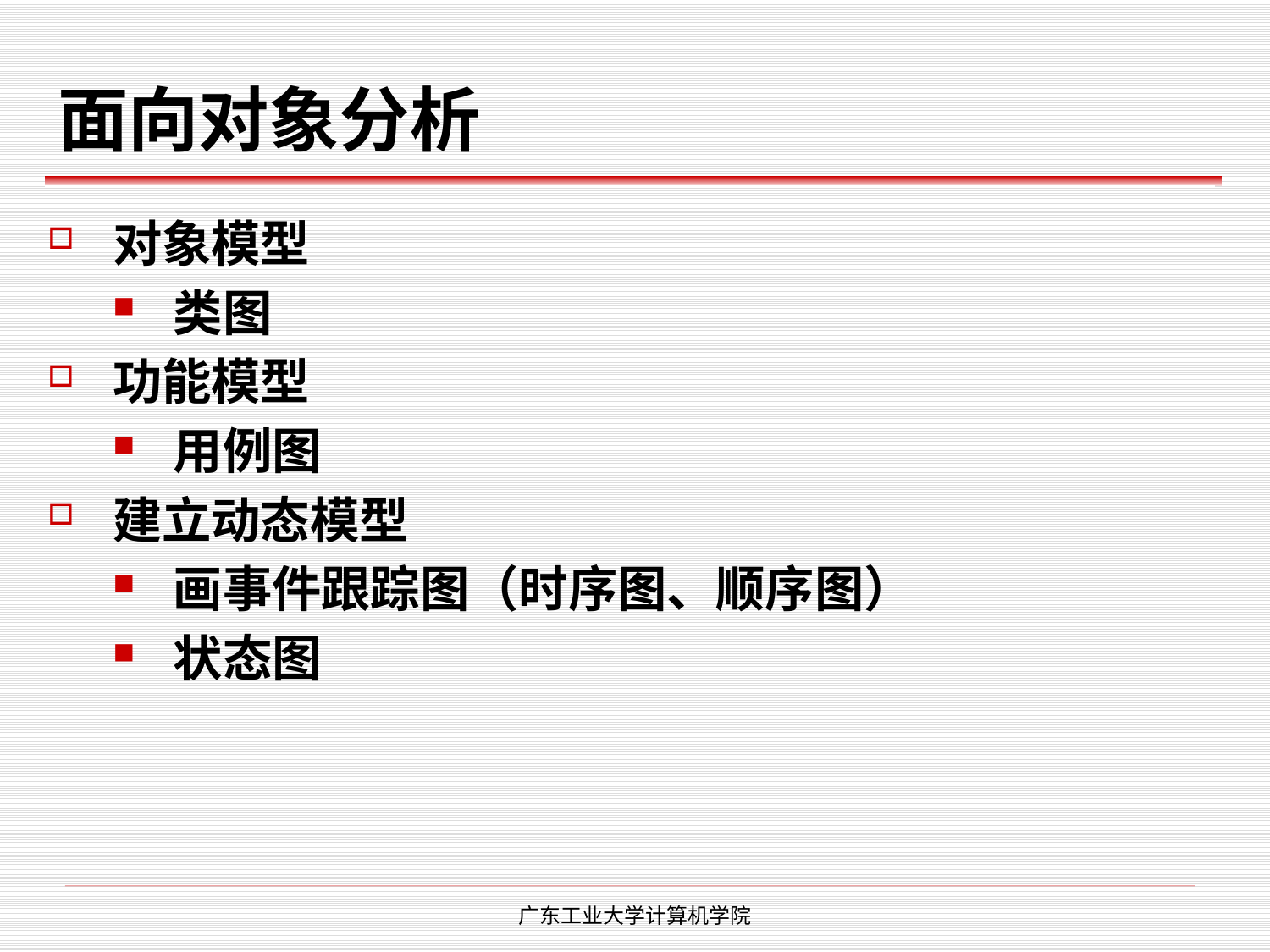

# 面向对象分析
对象模型
类图
功能模型
用例图
建立动态模型
画事件跟踪图（时序图、顺序图）
状态图

广东工业大学计算机学院
27